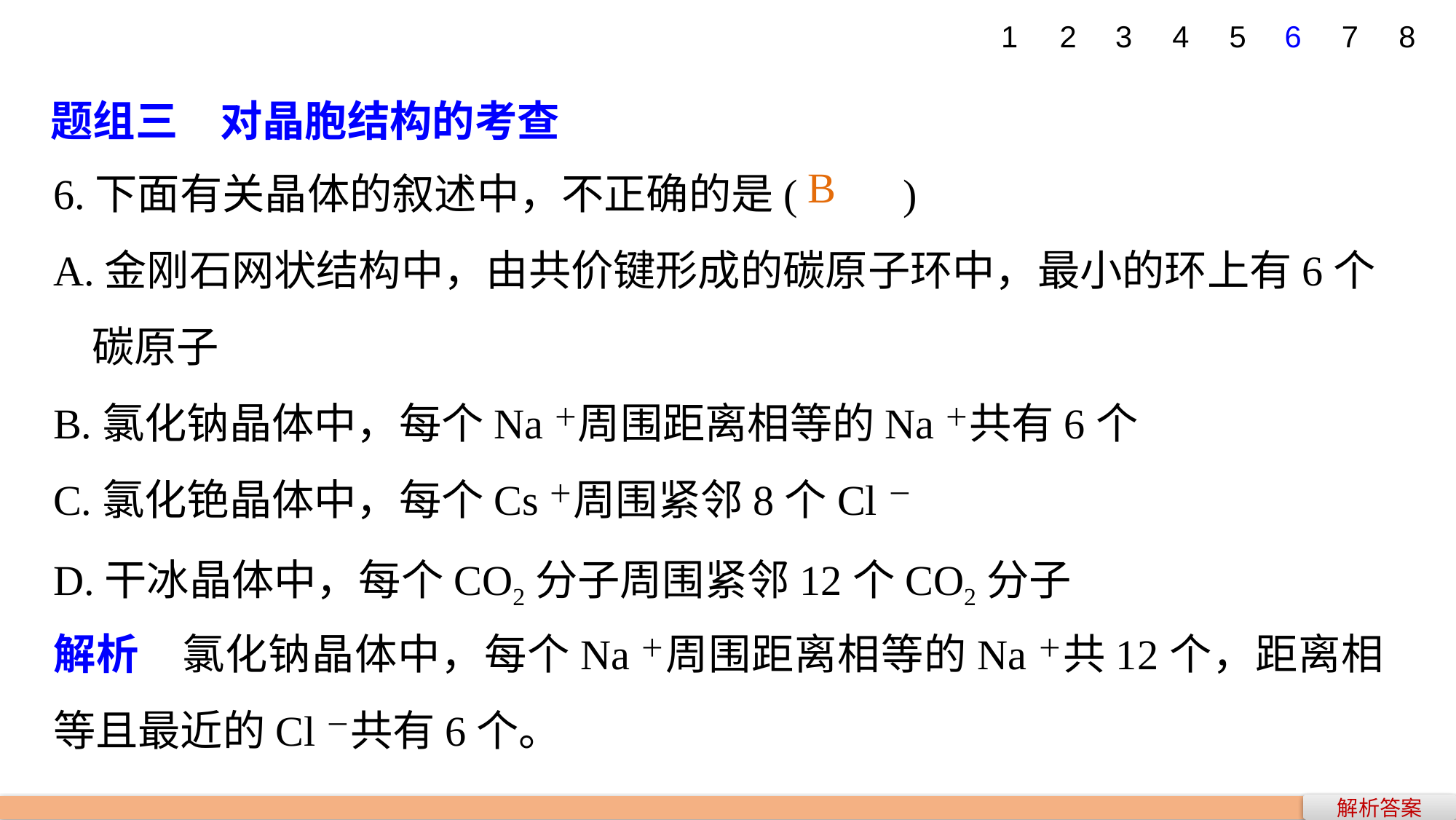

1
2
3
4
5
6
7
8
题组三　对晶胞结构的考查
6.下面有关晶体的叙述中，不正确的是(　　)
A.金刚石网状结构中，由共价键形成的碳原子环中，最小的环上有6个
   碳原子
B.氯化钠晶体中，每个Na＋周围距离相等的Na＋共有6个
C.氯化铯晶体中，每个Cs＋周围紧邻8个Cl－
D.干冰晶体中，每个CO2分子周围紧邻12个CO2分子
B
解析　氯化钠晶体中，每个Na＋周围距离相等的Na＋共12个，距离相等且最近的Cl－共有6个。
解析答案